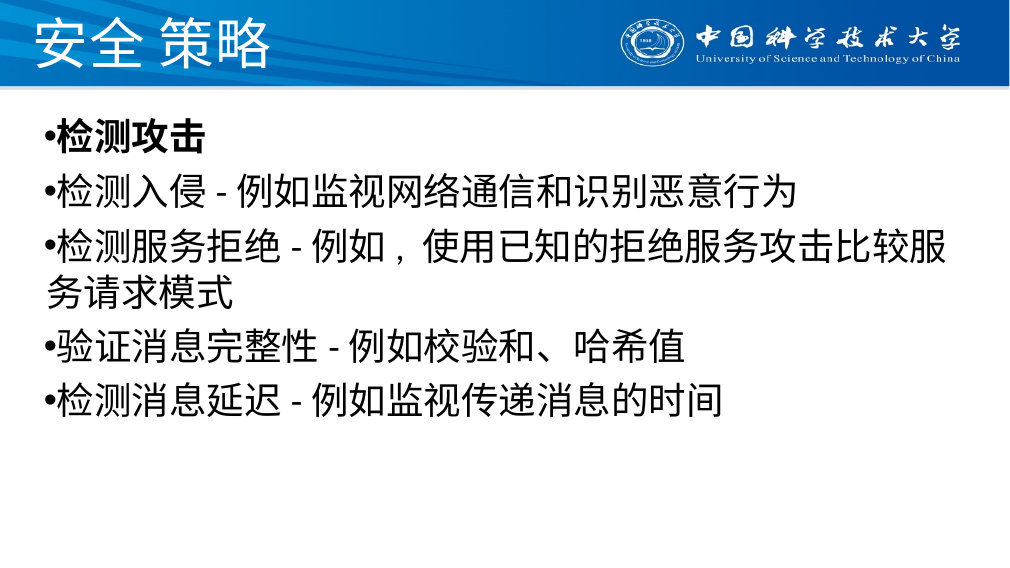

# 安全 策略
检测攻击
检测入侵-例如监视网络通信和识别恶意行为
检测服务拒绝-例如, 使用已知的拒绝服务攻击比较服务请求模式
验证消息完整性-例如校验和、哈希值
检测消息延迟-例如监视传递消息的时间